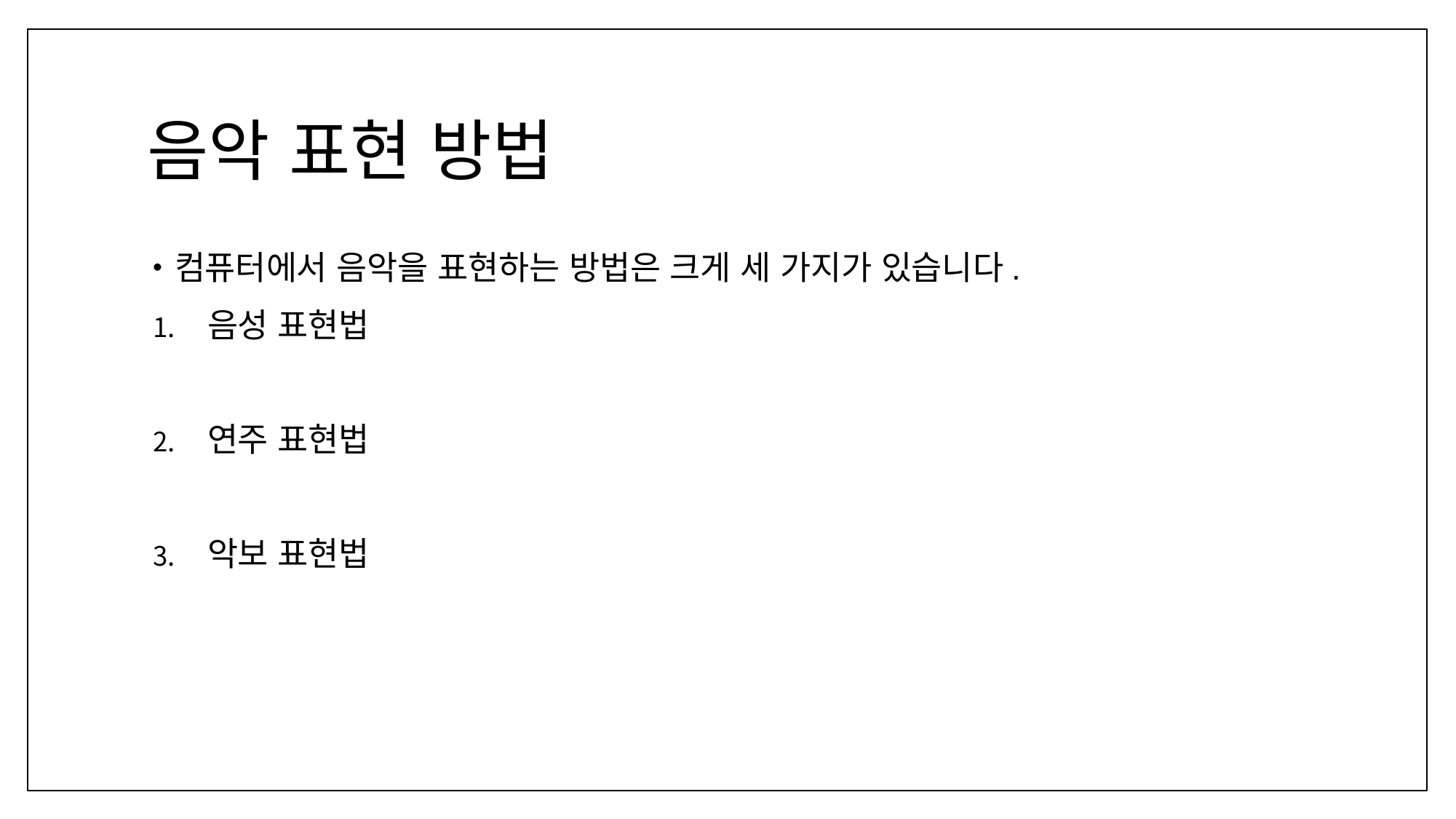

# 음악 표현 방법
컴퓨터에서 음악을 표현하는 방법은 크게 세 가지가 있습니다.
음성 표현법

연주 표현법

악보 표현법